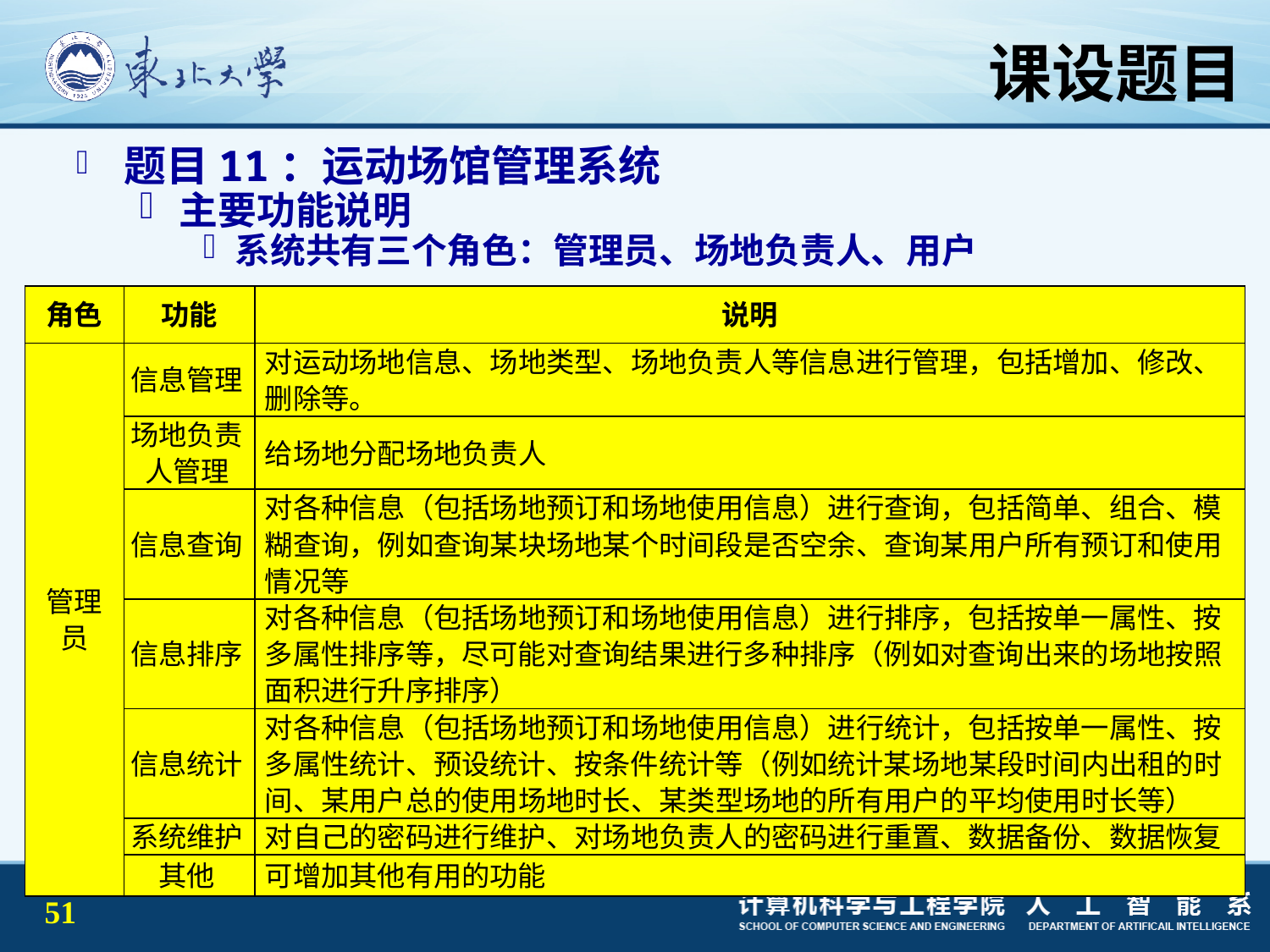

# 课设题目
题目11：运动场馆管理系统
主要功能说明
系统共有三个角色：管理员、场地负责人、用户

| 角色 | 功能 | 说明 |
| --- | --- | --- |
| 管理员 | 信息管理 | 对运动场地信息、场地类型、场地负责人等信息进行管理，包括增加、修改、删除等。 |
|  | 场地负责人管理 | 给场地分配场地负责人 |
|  | 信息查询 | 对各种信息（包括场地预订和场地使用信息）进行查询，包括简单、组合、模糊查询，例如查询某块场地某个时间段是否空余、查询某用户所有预订和使用情况等 |
|  | 信息排序 | 对各种信息（包括场地预订和场地使用信息）进行排序，包括按单一属性、按多属性排序等，尽可能对查询结果进行多种排序（例如对查询出来的场地按照面积进行升序排序） |
|  | 信息统计 | 对各种信息（包括场地预订和场地使用信息）进行统计，包括按单一属性、按多属性统计、预设统计、按条件统计等（例如统计某场地某段时间内出租的时间、某用户总的使用场地时长、某类型场地的所有用户的平均使用时长等） |
|  | 系统维护 | 对自己的密码进行维护、对场地负责人的密码进行重置、数据备份、数据恢复 |
|  | 其他 | 可增加其他有用的功能 |